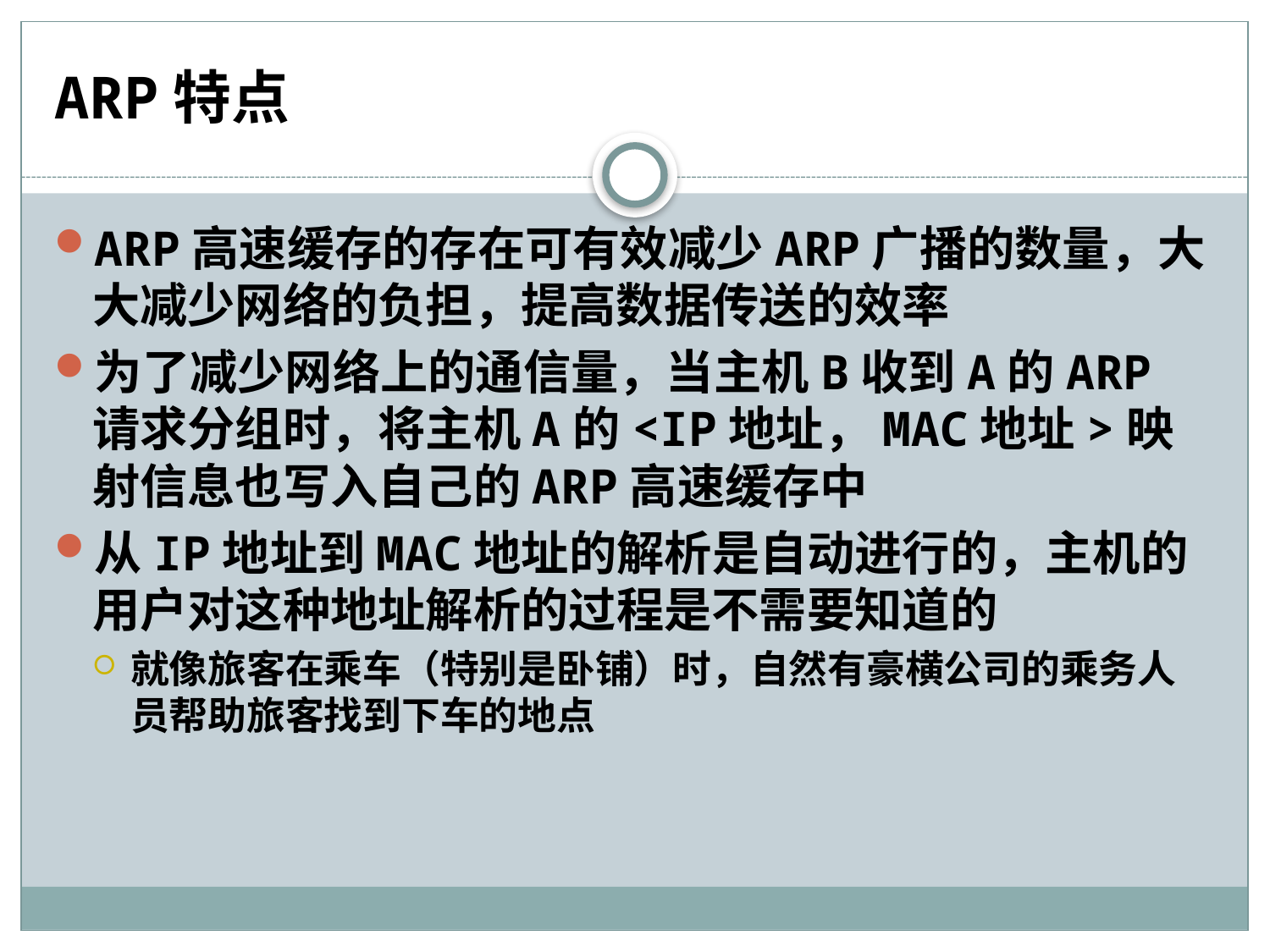

# ARP特点
ARP高速缓存的存在可有效减少ARP广播的数量，大大减少网络的负担，提高数据传送的效率
为了减少网络上的通信量，当主机B收到A的ARP请求分组时，将主机A的<IP地址，MAC地址>映射信息也写入自己的ARP高速缓存中
从IP地址到MAC地址的解析是自动进行的，主机的用户对这种地址解析的过程是不需要知道的
就像旅客在乘车（特别是卧铺）时，自然有豪横公司的乘务人员帮助旅客找到下车的地点